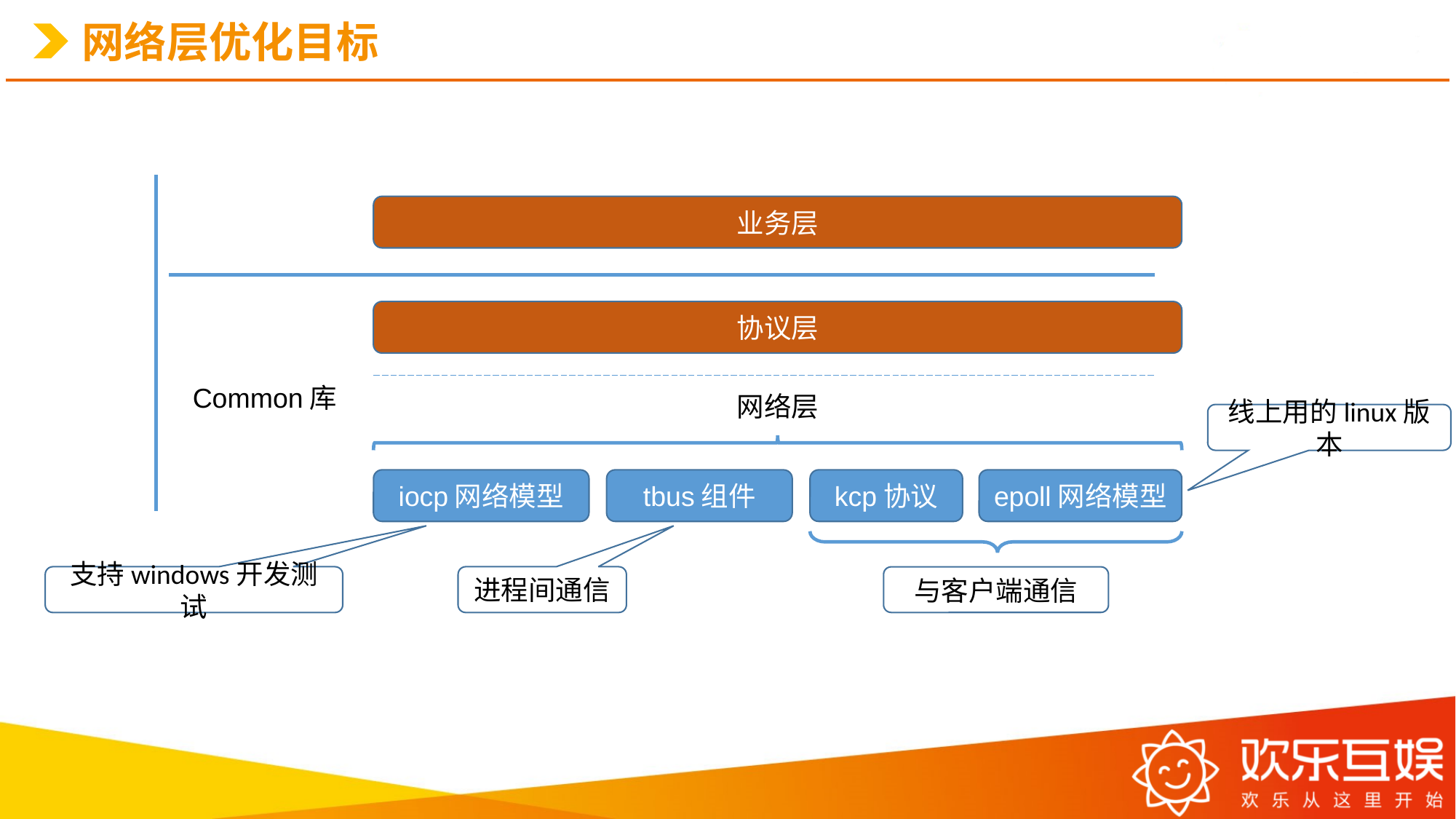

# 网络层优化目标

业务层
协议层

Common库
网络层
线上用的linux版本
iocp网络模型
tbus组件
kcp协议
epoll网络模型
支持windows开发测试
进程间通信
与客户端通信